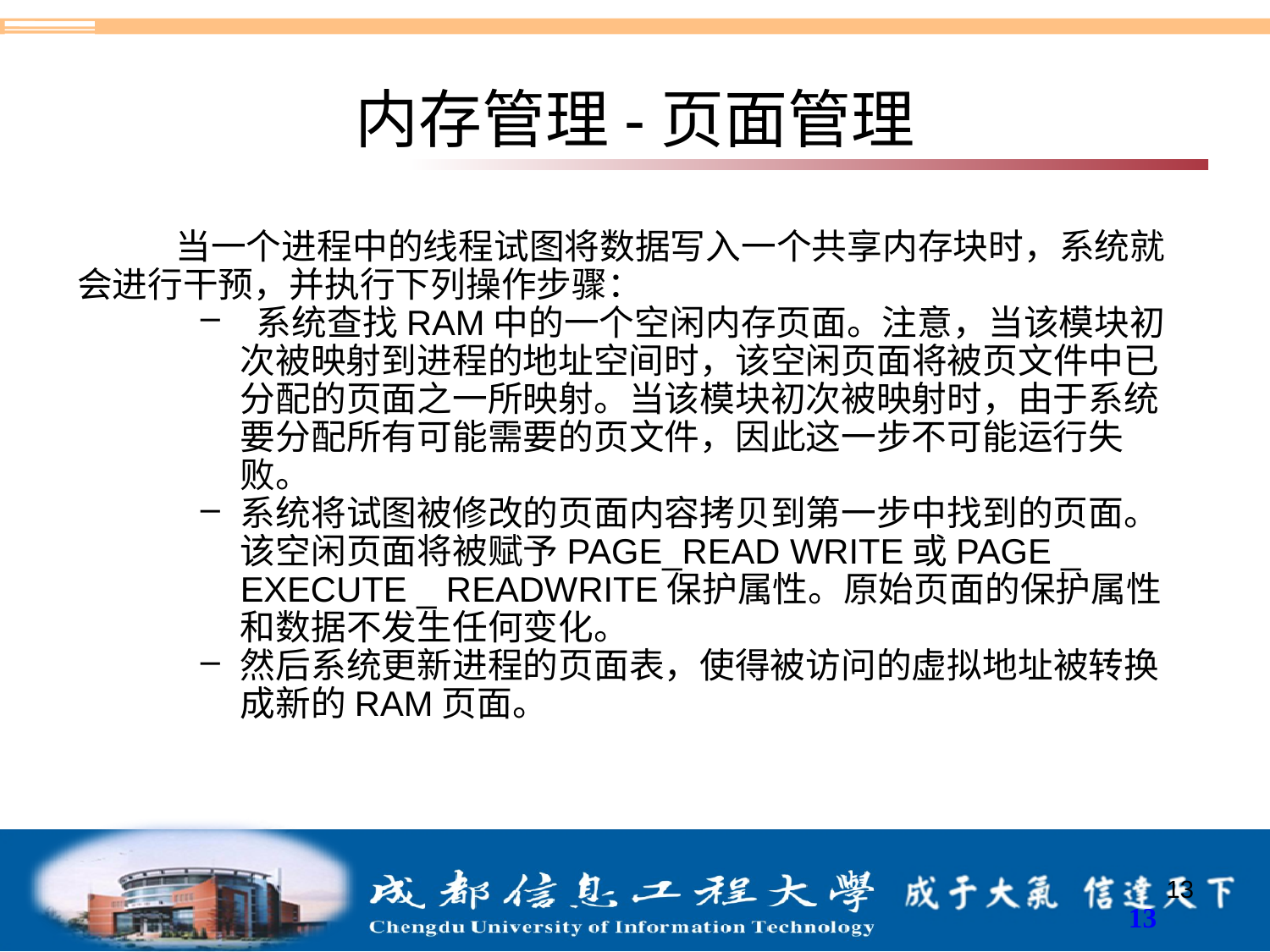

# 内存管理-页面管理
当一个进程中的线程试图将数据写入一个共享内存块时，系统就会进行干预，并执行下列操作步骤：
 系统查找RAM中的一个空闲内存页面。注意，当该模块初次被映射到进程的地址空间时，该空闲页面将被页文件中已分配的页面之一所映射。当该模块初次被映射时，由于系统要分配所有可能需要的页文件，因此这一步不可能运行失败。
系统将试图被修改的页面内容拷贝到第一步中找到的页面。该空闲页面将被赋予PAGE_READ WRITE或PAGE _ EXECUTE _ READWRITE保护属性。原始页面的保护属性和数据不发生任何变化。
然后系统更新进程的页面表，使得被访问的虚拟地址被转换成新的RAM页面。